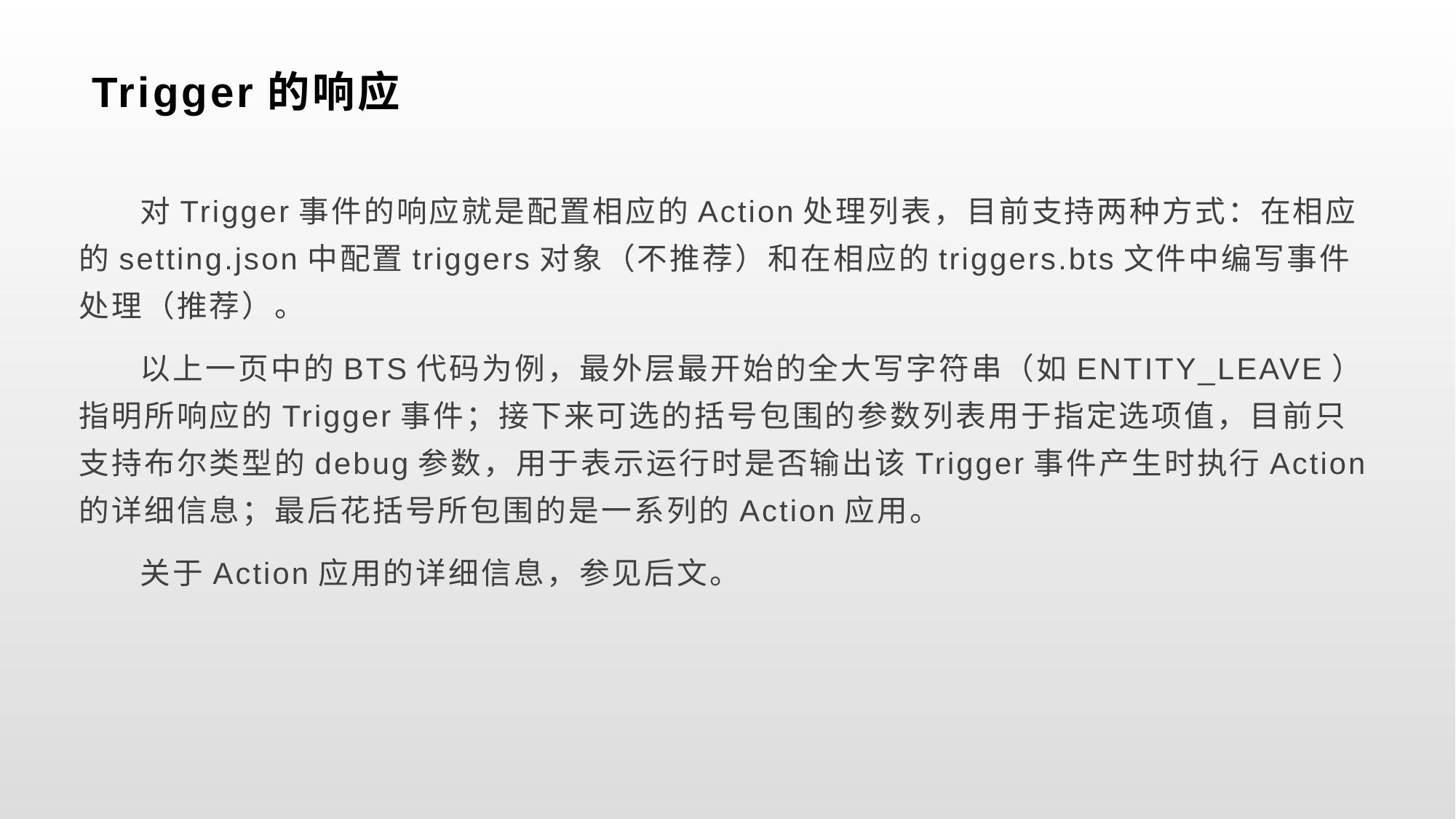

# Trigger的响应
      对Trigger事件的响应就是配置相应的Action处理列表，目前支持两种方式：在相应的setting.json中配置triggers对象（不推荐）和在相应的triggers.bts文件中编写事件处理（推荐）。
      以上一页中的BTS代码为例，最外层最开始的全大写字符串（如ENTITY_LEAVE）指明所响应的Trigger事件；接下来可选的括号包围的参数列表用于指定选项值，目前只支持布尔类型的debug参数，用于表示运行时是否输出该Trigger事件产生时执行Action的详细信息；最后花括号所包围的是一系列的Action应用。
      关于Action应用的详细信息，参见后文。